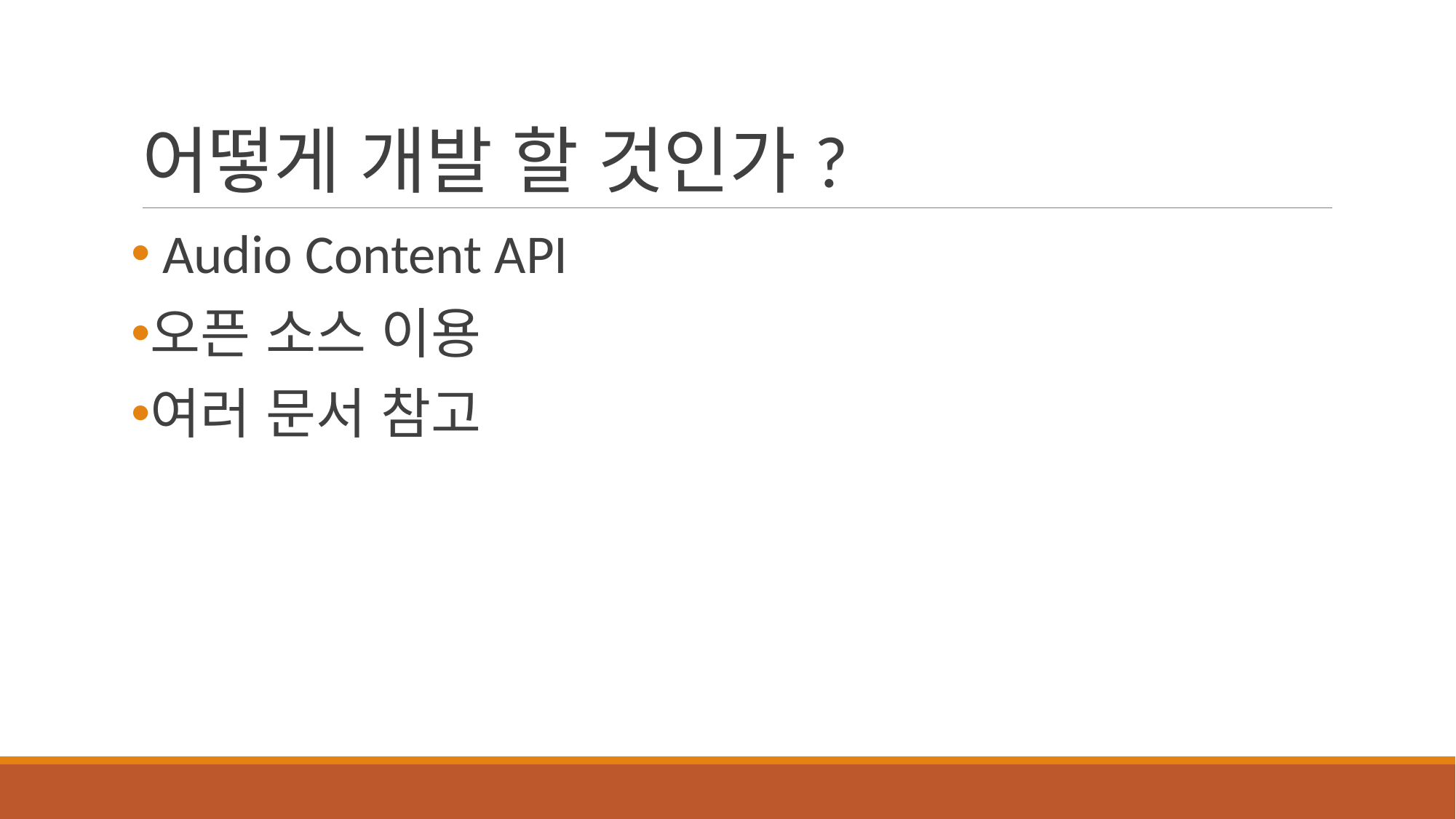

# 어떻게 개발 할 것인가?
 Audio Content API
오픈 소스 이용
여러 문서 참고